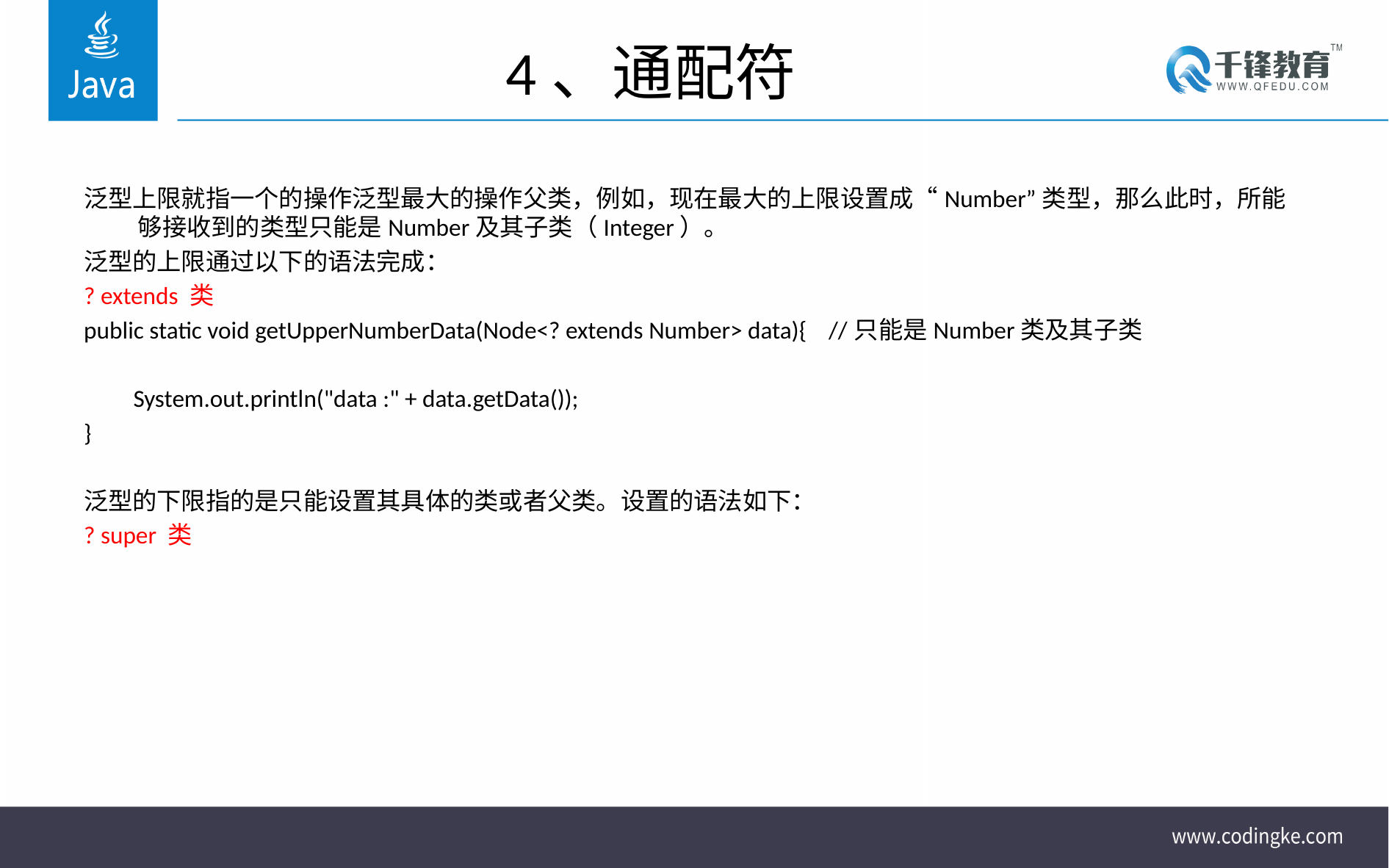

# 4、通配符
泛型上限就指一个的操作泛型最大的操作父类，例如，现在最大的上限设置成“Number”类型，那么此时，所能够接收到的类型只能是Number及其子类（Integer）。
泛型的上限通过以下的语法完成：
? extends 类
public static void getUpperNumberData(Node<? extends Number> data){    //只能是Number类及其子类

         System.out.println("data :" + data.getData());
}

泛型的下限指的是只能设置其具体的类或者父类。设置的语法如下：
? super 类